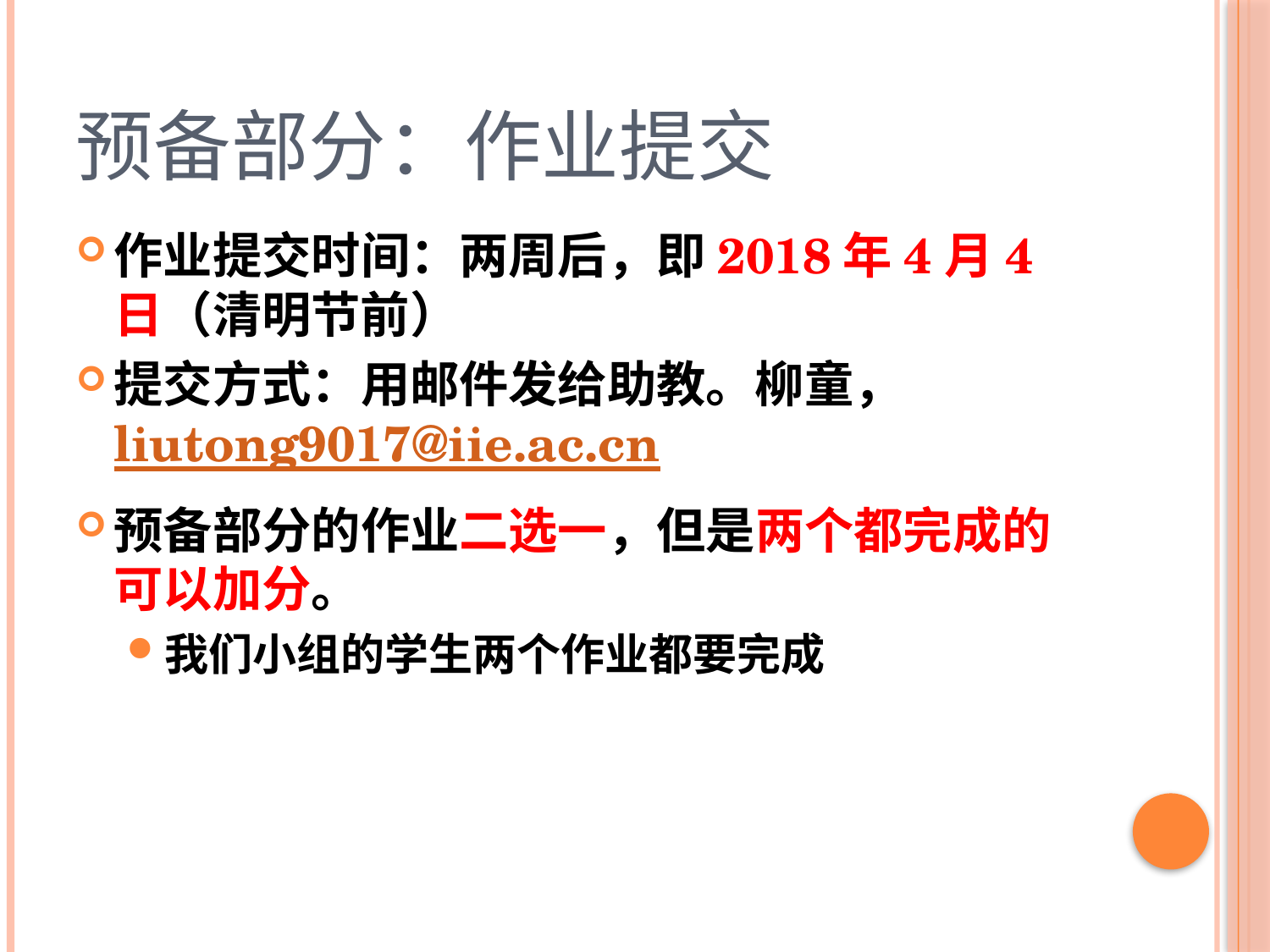

# 预备部分：作业提交
作业提交时间：两周后，即2018年4月4日（清明节前）
提交方式：用邮件发给助教。柳童，liutong9017@iie.ac.cn
预备部分的作业二选一，但是两个都完成的可以加分。
我们小组的学生两个作业都要完成